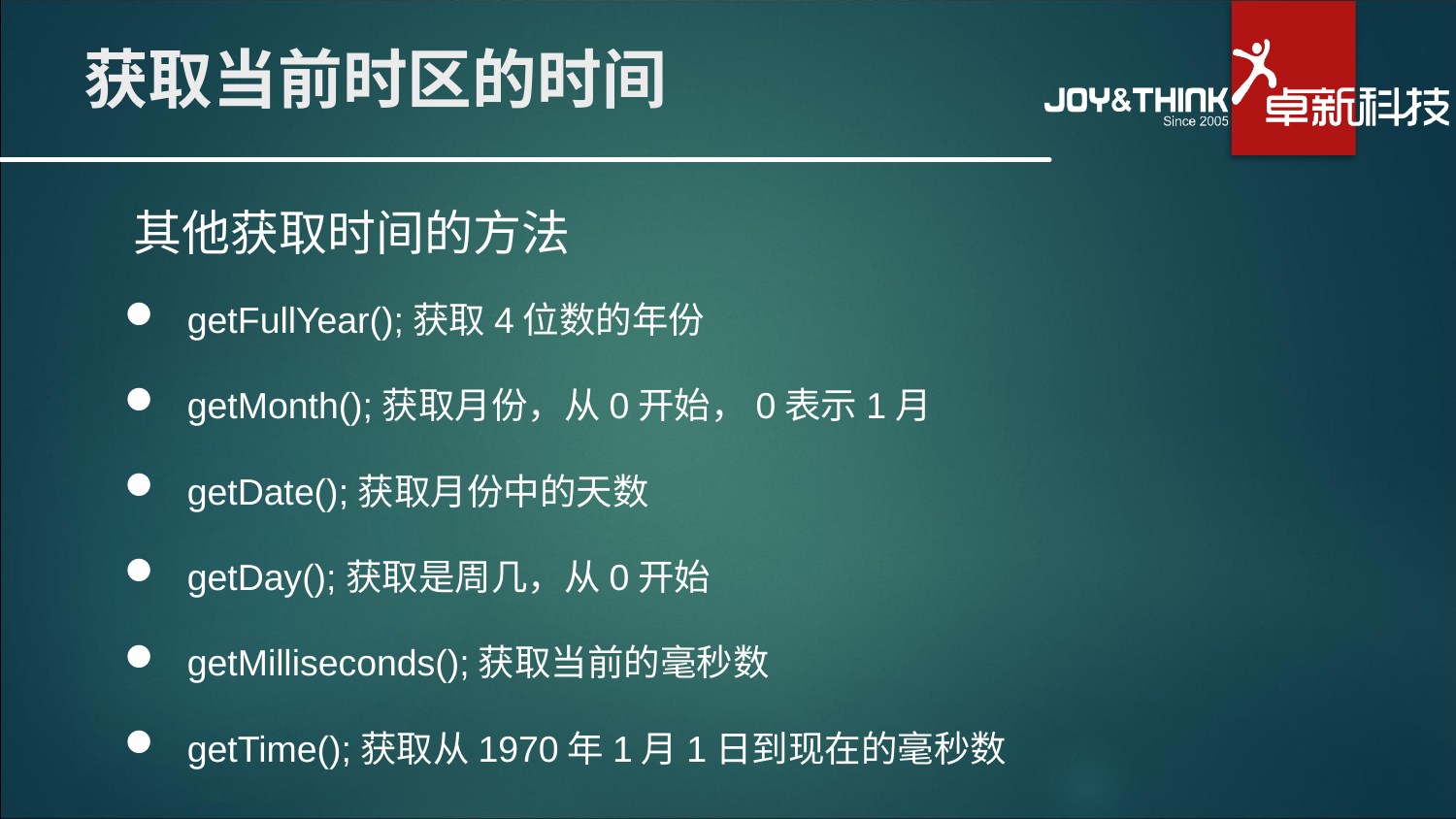

# 获取当前时区的时间
其他获取时间的方法

  getFullYear();获取4位数的年份
  getMonth();获取月份，从0开始，0表示1月
  getDate();获取月份中的天数
  getDay();获取是周几，从0开始
  getMilliseconds();获取当前的毫秒数
  getTime();获取从1970年1月1日到现在的毫秒数